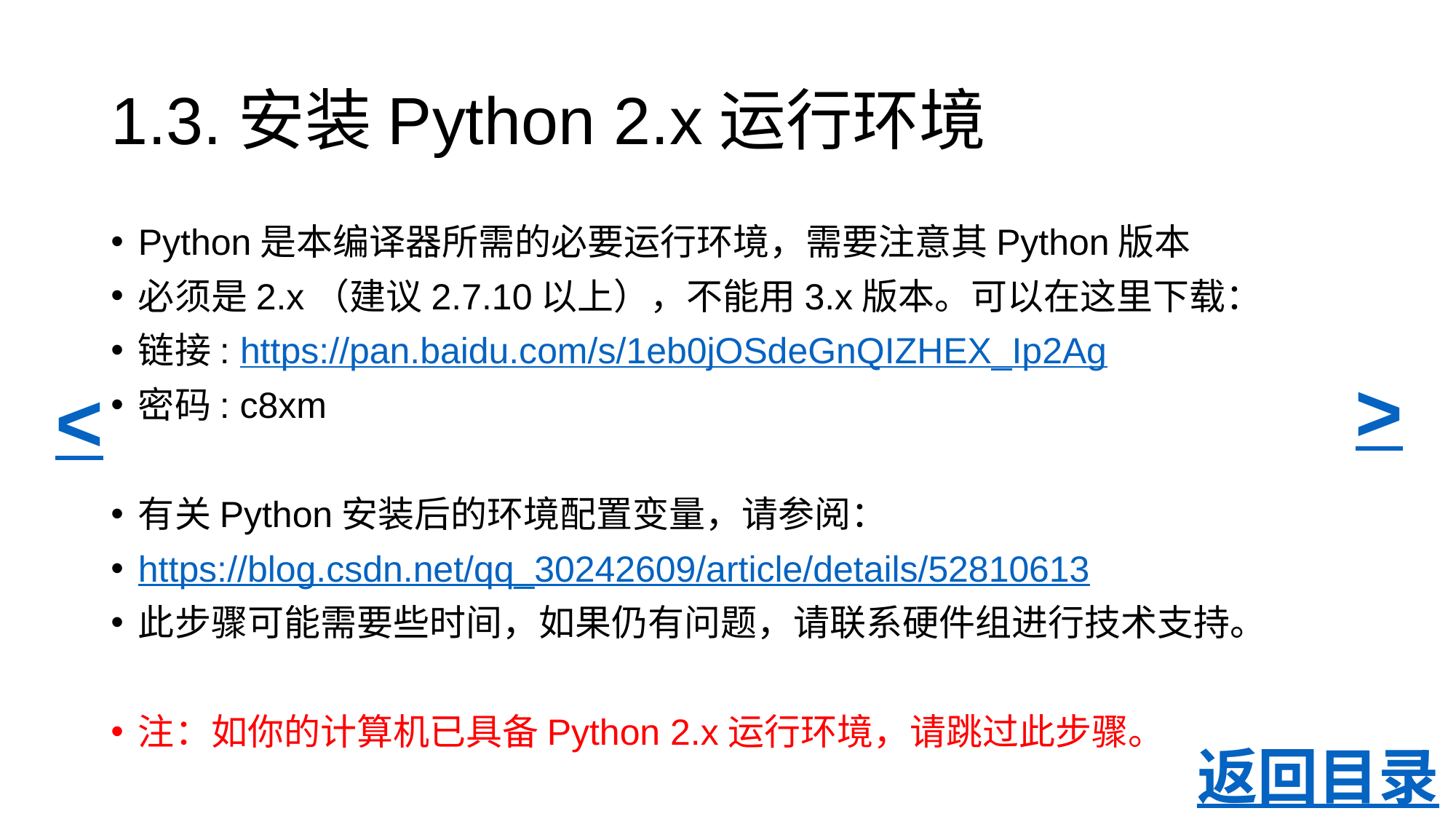

# 1.3.安装Python 2.x运行环境
Python是本编译器所需的必要运行环境，需要注意其Python版本
必须是2.x（建议2.7.10以上），不能用3.x版本。可以在这里下载：
链接: https://pan.baidu.com/s/1eb0jOSdeGnQIZHEX_Ip2Ag
密码: c8xm

有关Python安装后的环境配置变量，请参阅：
https://blog.csdn.net/qq_30242609/article/details/52810613
此步骤可能需要些时间，如果仍有问题，请联系硬件组进行技术支持。

注：如你的计算机已具备Python 2.x运行环境，请跳过此步骤。
>
<
返回目录